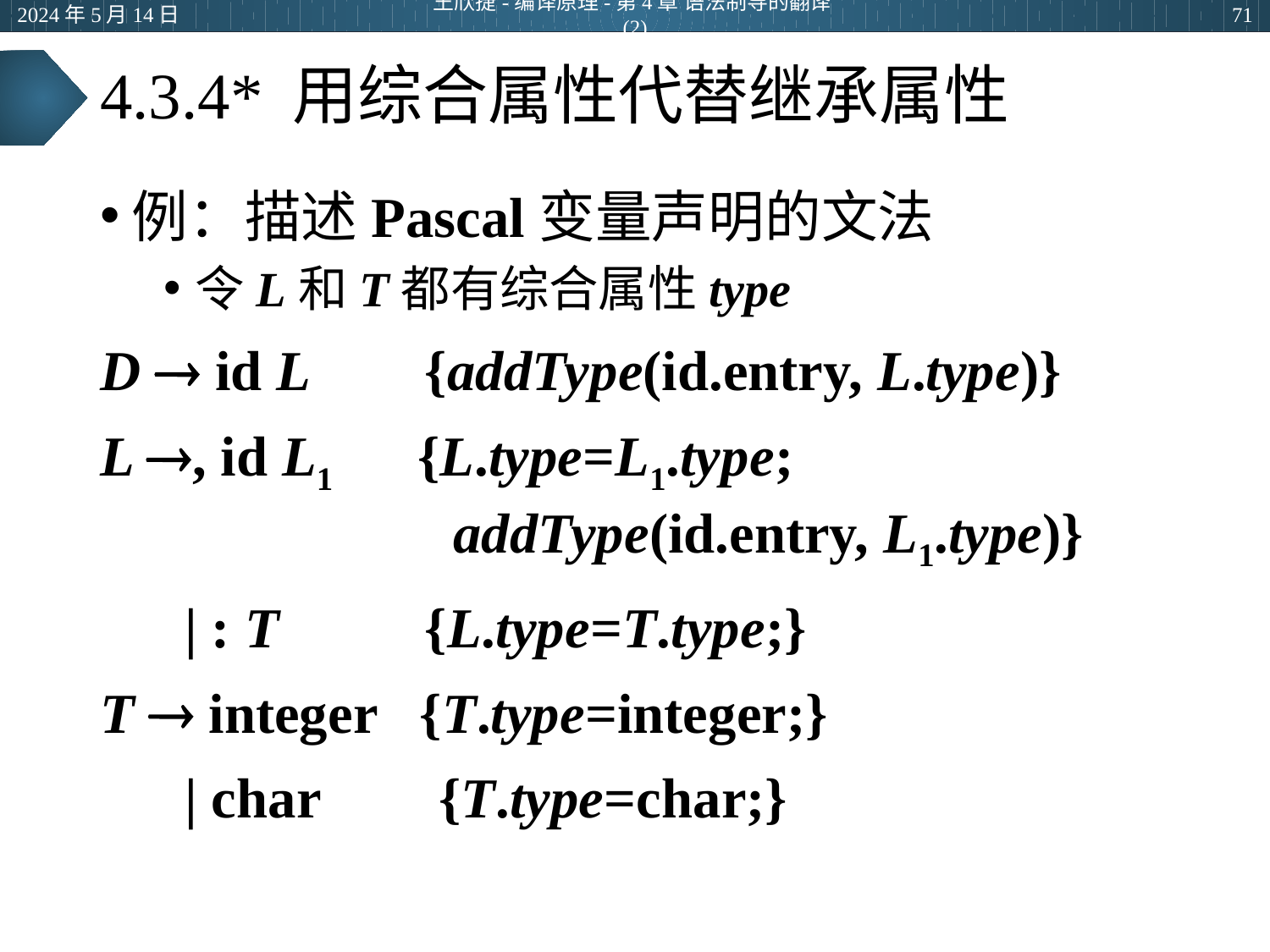

2024年5月14日
王欣捷-编译原理-第4章 语法制导的翻译(2)
71
# 4.3.4* 用综合属性代替继承属性
例：描述Pascal变量声明的文法
令L和T都有综合属性type
D → id L 	     {addType(id.entry, L.type)}
L →, id L1      {L.type=L1.type; 					       addType(id.entry, L1.type)}
      | : T  	     {L.type=T.type;}
T → integer   {T.type=integer;}
      | char	      {T.type=char;}